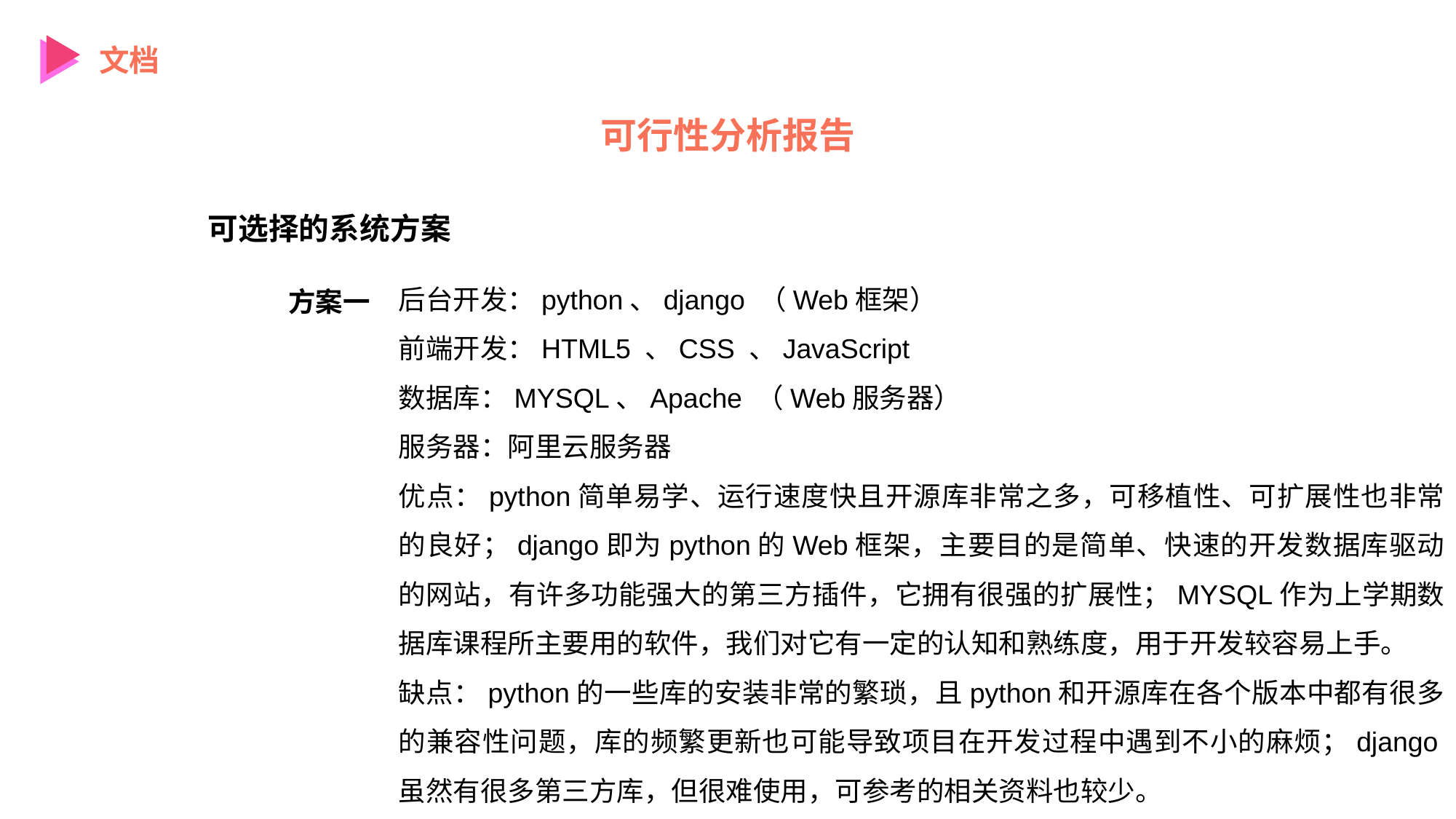

文档
可行性分析报告
可选择的系统方案
后台开发：python、django （Web框架）
前端开发：HTML5 、CSS 、JavaScript
数据库：MYSQL、Apache （Web服务器）
服务器：阿里云服务器
优点：python简单易学、运行速度快且开源库非常之多，可移植性、可扩展性也非常的良好；django即为python的Web框架，主要目的是简单、快速的开发数据库驱动的网站，有许多功能强大的第三方插件，它拥有很强的扩展性；MYSQL作为上学期数据库课程所主要用的软件，我们对它有一定的认知和熟练度，用于开发较容易上手。
缺点：python的一些库的安装非常的繁琐，且python和开源库在各个版本中都有很多的兼容性问题，库的频繁更新也可能导致项目在开发过程中遇到不小的麻烦；django虽然有很多第三方库，但很难使用，可参考的相关资料也较少。
方案一